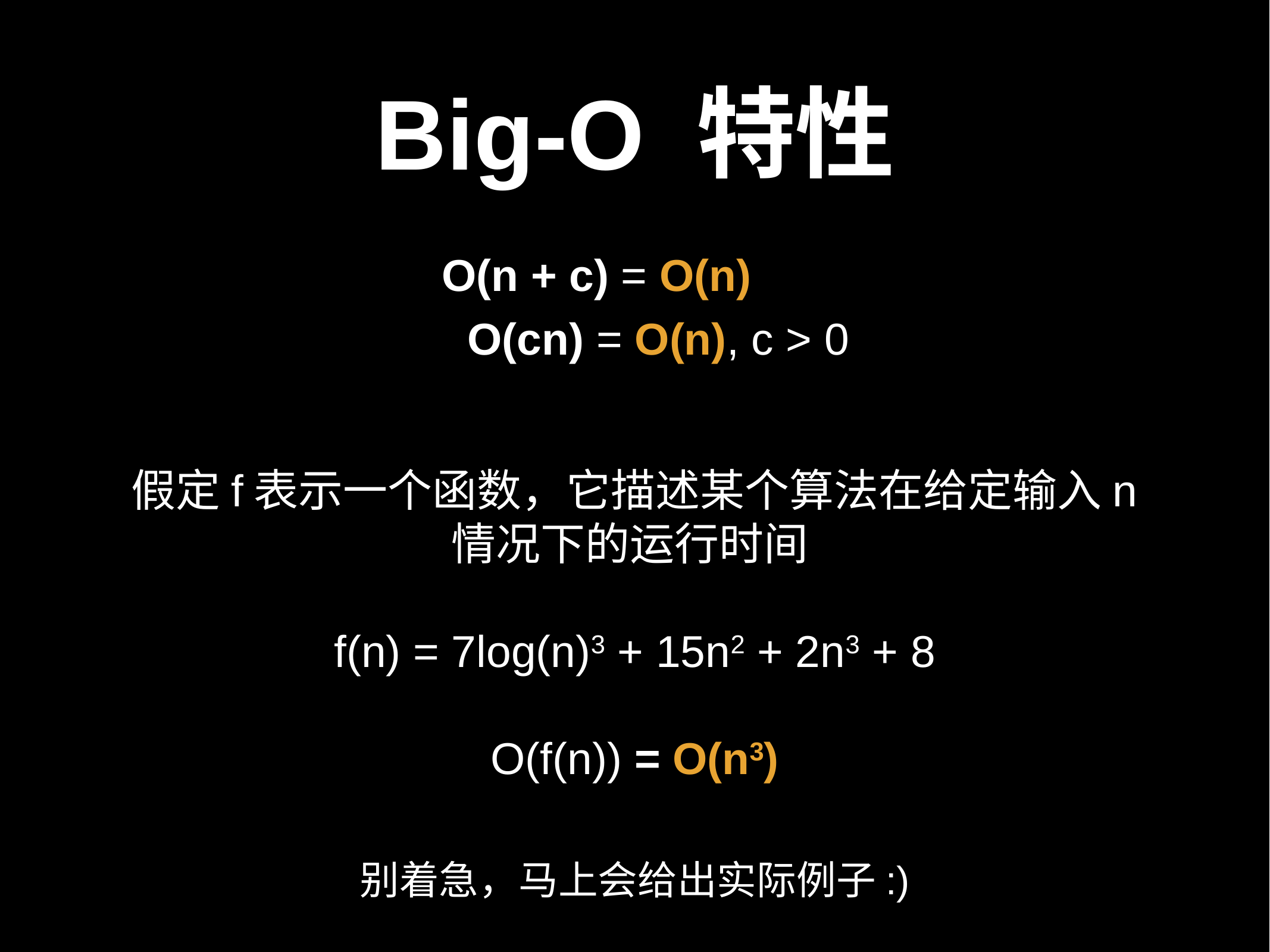

# Big-O 特性
O(n + c) = O(n)
          O(cn) = O(n), c > 0
假定f表示一个函数，它描述某个算法在给定输入n情况下的运行时间

f(n) = 7log(n)3 + 15n2 + 2n3 + 8

O(f(n)) = O(n3)
别着急，马上会给出实际例子:)